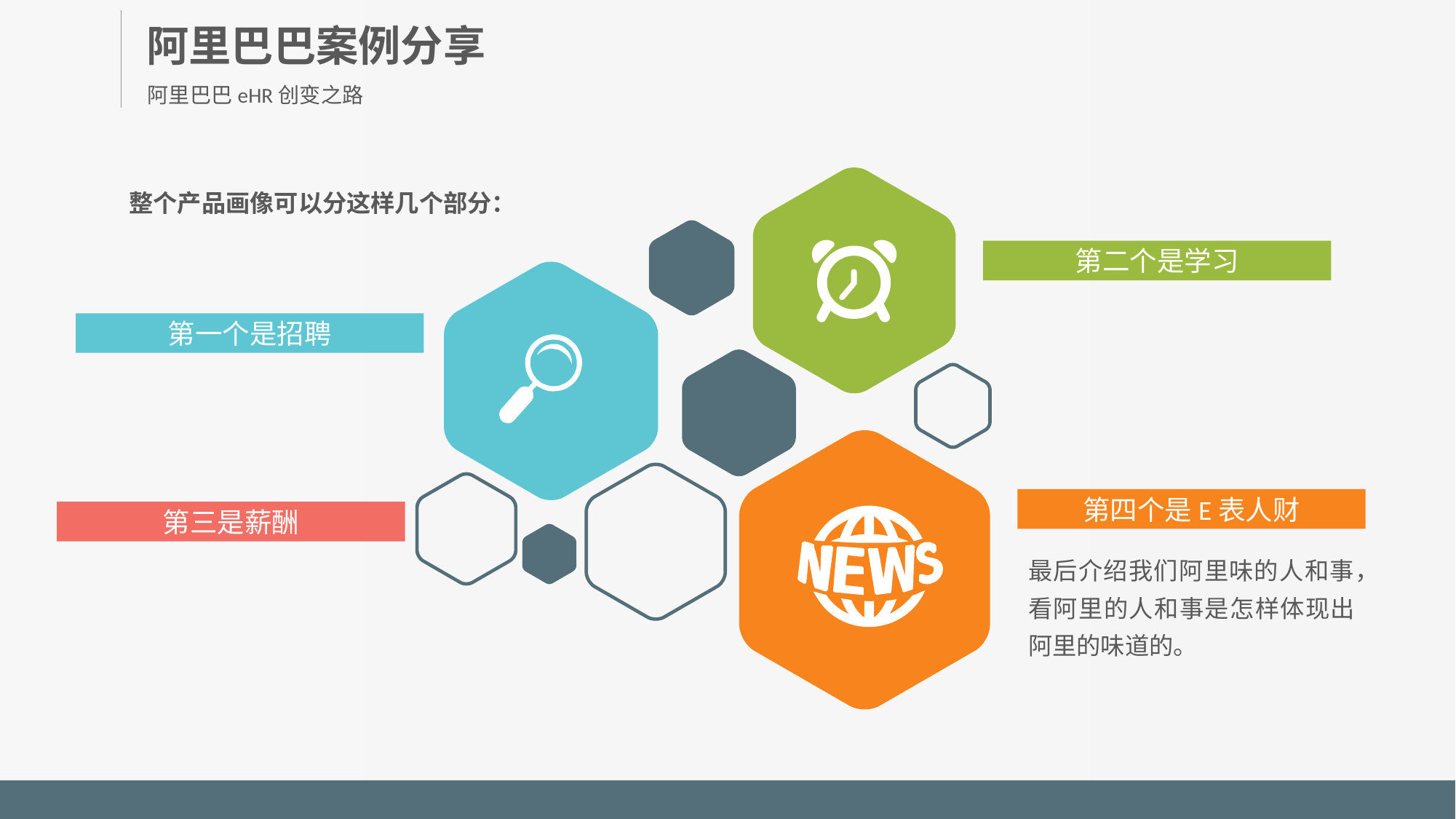

阿里巴巴案例分享
阿里巴巴eHR创变之路

整个产品画像可以分这样几个部分：

第二个是学习

第一个是招聘

第四个是E表人财
第三是薪酬

最后介绍我们阿里味的人和事，看阿里的人和事是怎样体现出阿里的味道的。